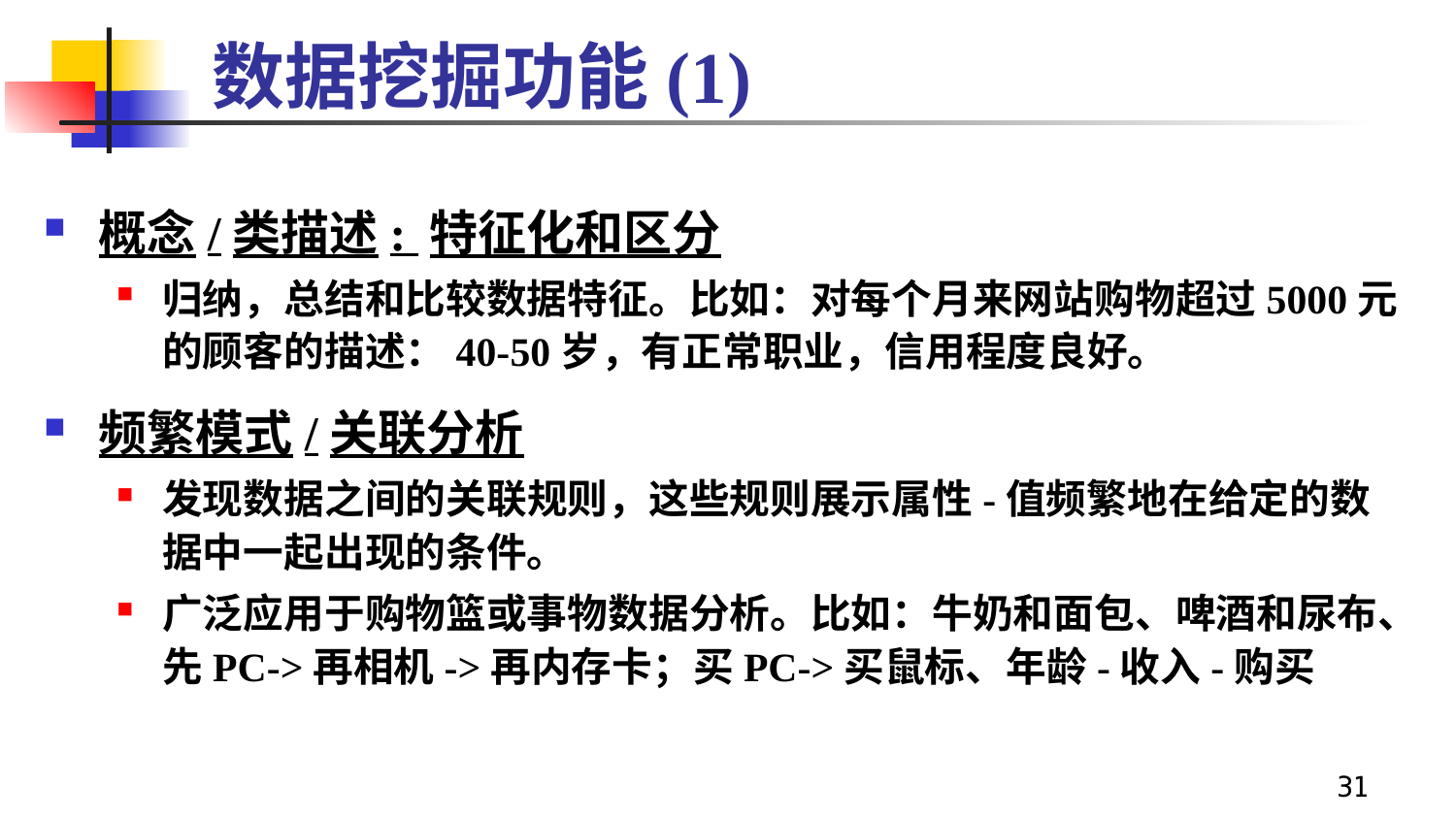

# 数据挖掘功能(1)
概念/类描述: 特征化和区分
归纳，总结和比较数据特征。比如：对每个月来网站购物超过5000元的顾客的描述：40-50岁，有正常职业，信用程度良好。
频繁模式/关联分析
发现数据之间的关联规则，这些规则展示属性-值频繁地在给定的数据中一起出现的条件。
广泛应用于购物篮或事物数据分析。比如：牛奶和面包、啤酒和尿布、先PC->再相机->再内存卡；买PC->买鼠标、年龄-收入-购买
31